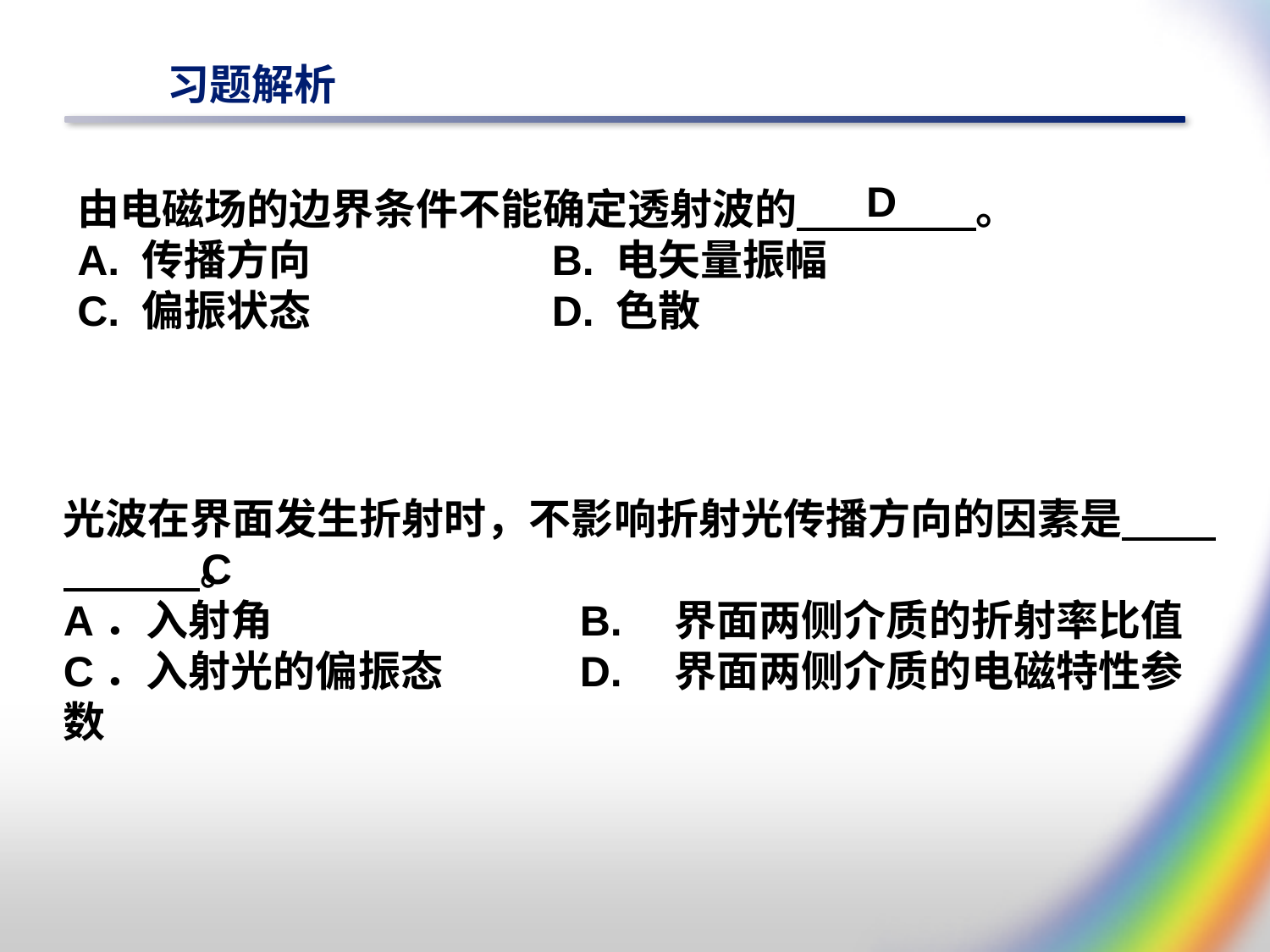

# 习题解析

D
由电磁场的边界条件不能确定透射波的　　 　　。
A. 传播方向　　　　  　B. 电矢量振幅
C. 偏振状态　　　　  　D. 色散
光波在界面发生折射时，不影响折射光传播方向的因素是　　  　 　　。
A．入射角　　　　　　　B.　界面两侧介质的折射率比值
C．入射光的偏振态　　　D.　界面两侧介质的电磁特性参数
C